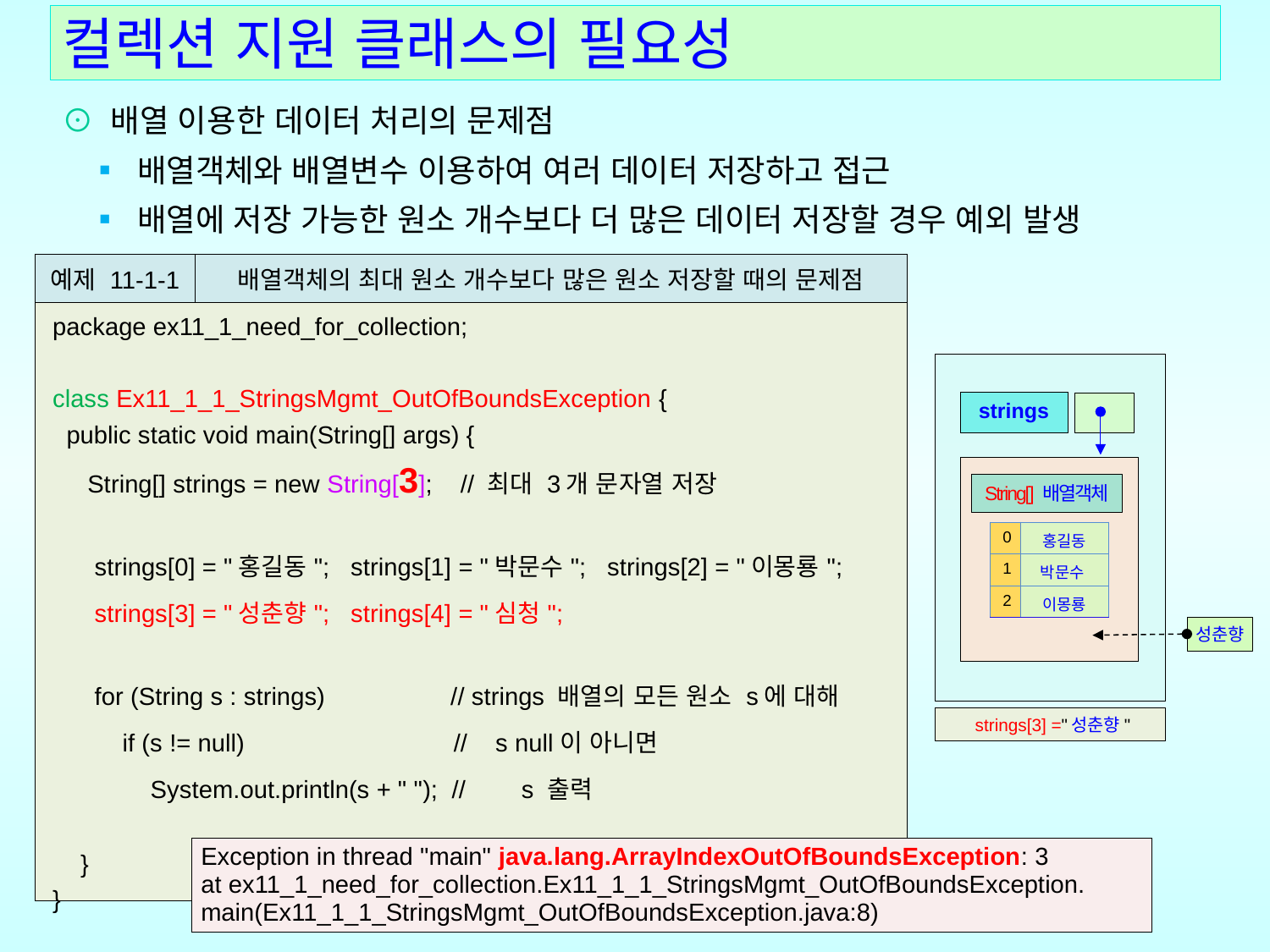

# 컬렉션 지원 클래스의 필요성
⊙ 배열 이용한 데이터 처리의 문제점
   ▪ 배열객체와 배열변수 이용하여 여러 데이터 저장하고 접근
   ▪ 배열에 저장 가능한 원소 개수보다 더 많은 데이터 저장할 경우 예외 발생
| 예제 11-1-1 | 배열객체의 최대 원소 개수보다 많은 원소 저장할 때의 문제점 |
| --- | --- |
| package ex11\_1\_need\_for\_collection; class Ex11\_1\_1\_StringsMgmt\_OutOfBoundsException { public static void main(String[] args) { String[] strings = new String[3]; // 최대 3개 문자열 저장 strings[0] = "홍길동"; strings[1] = "박문수"; strings[2] = "이몽룡"; strings[3] = "성춘향"; strings[4] = "심청"; for (String s : strings) // strings 배열의 모든 원소 s에 대해 if (s != null) // s null이 아니면 System.out.println(s + " "); // s 출력 } } |  |

strings

String[] 배열객체
| 0 | 홍길동 |
| --- | --- |
| 1 | 박문수 |
| 2 | 이몽룡 |
성춘향
strings[3] ="성춘향"
| Exception in thread "main" java.lang.ArrayIndexOutOfBoundsException: 3 at ex11\_1\_need\_for\_collection.Ex11\_1\_1\_StringsMgmt\_OutOfBoundsException. main(Ex11\_1\_1\_StringsMgmt\_OutOfBoundsException.java:8) |
| --- |